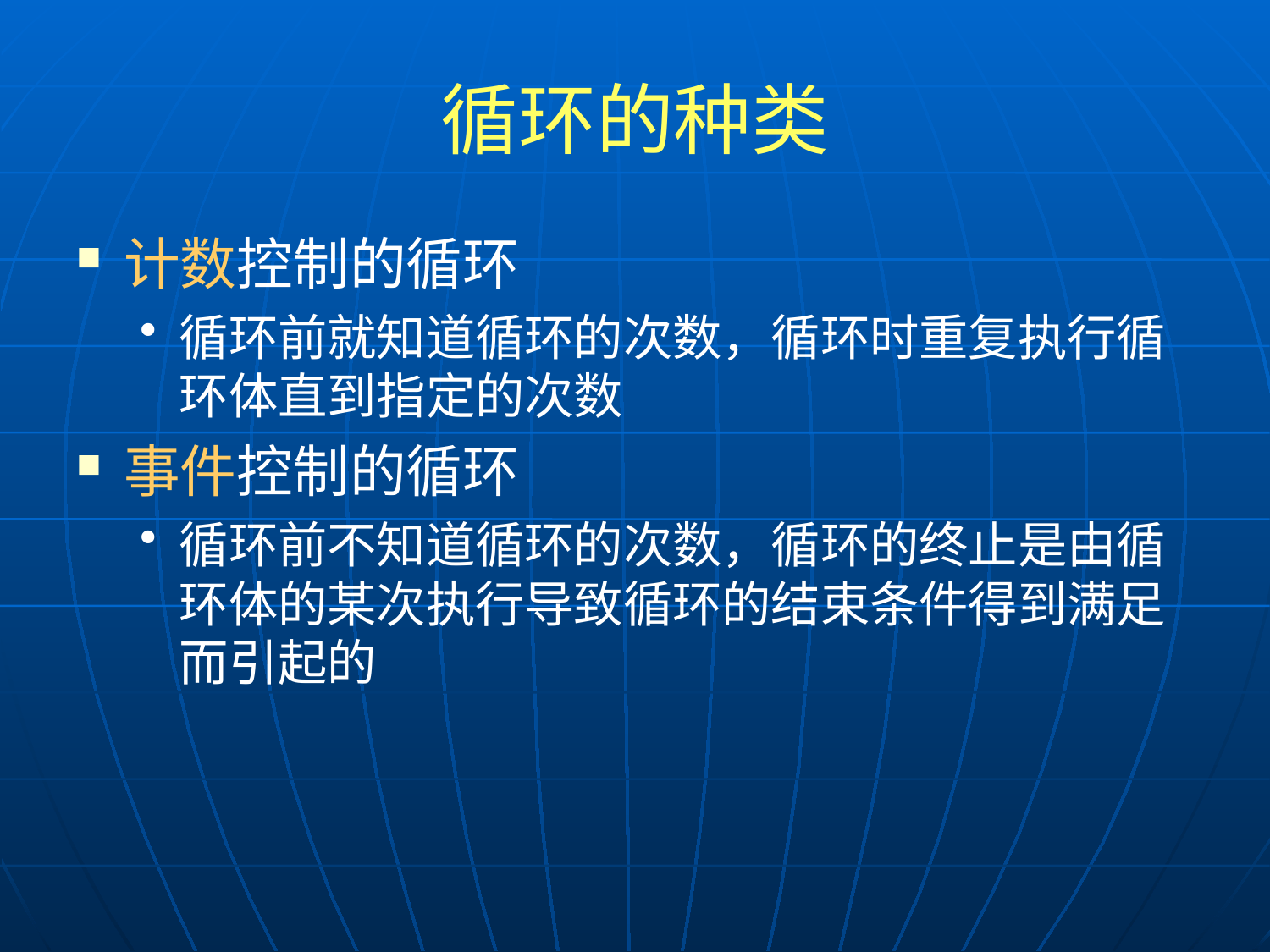

# 循环的种类
计数控制的循环
循环前就知道循环的次数，循环时重复执行循环体直到指定的次数
事件控制的循环
循环前不知道循环的次数，循环的终止是由循环体的某次执行导致循环的结束条件得到满足而引起的